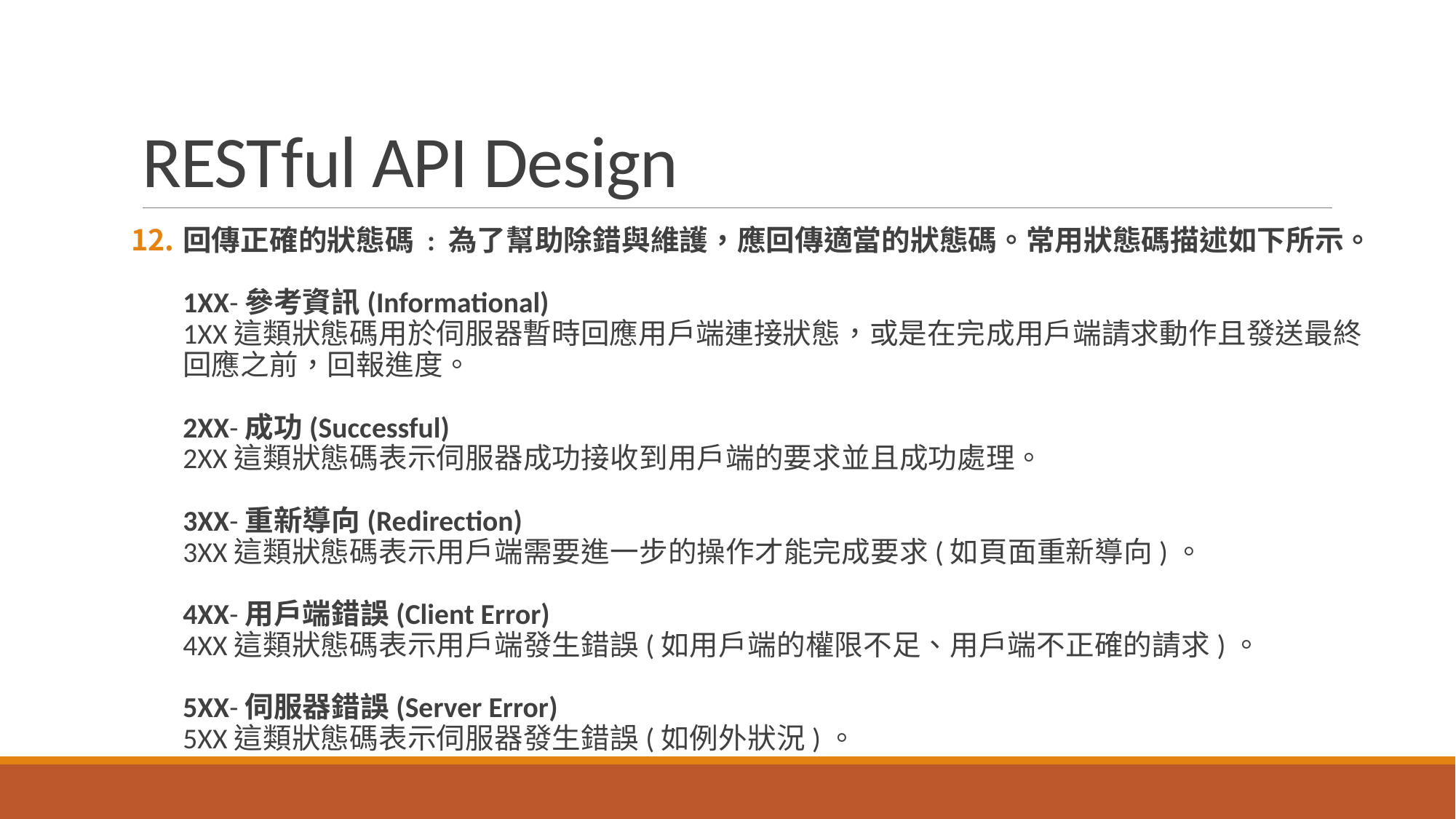

# RESTful API Design
回傳正確的狀態碼 : 為了幫助除錯與維護，應回傳適當的狀態碼。常用狀態碼描述如下所示。
1XX-參考資訊(Informational)
1XX這類狀態碼用於伺服器暫時回應用戶端連接狀態，或是在完成用戶端請求動作且發送最終回應之前，回報進度。
2XX-成功(Successful)
2XX這類狀態碼表示伺服器成功接收到用戶端的要求並且成功處理。
3XX-重新導向(Redirection)
3XX這類狀態碼表示用戶端需要進一步的操作才能完成要求(如頁面重新導向)。
4XX-用戶端錯誤(Client Error)
4XX這類狀態碼表示用戶端發生錯誤(如用戶端的權限不足、用戶端不正確的請求)。
5XX-伺服器錯誤(Server Error)
5XX這類狀態碼表示伺服器發生錯誤(如例外狀況)。